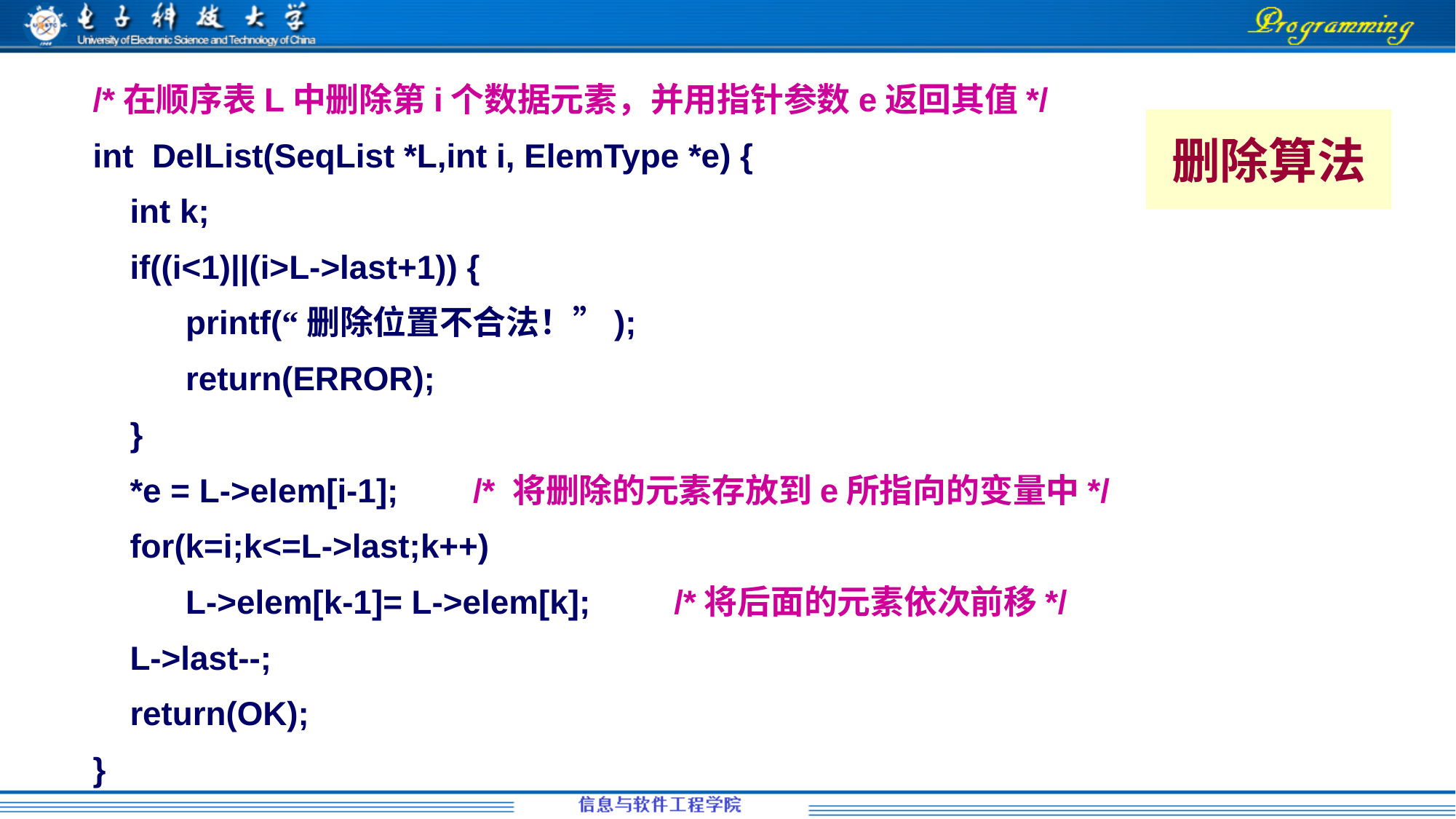

/*在顺序表L中删除第i个数据元素，并用指针参数e返回其值*/
int  DelList(SeqList *L,int i, ElemType *e) {
    int k;
    if((i<1)||(i>L->last+1)) {
          printf(“删除位置不合法！”);
          return(ERROR);
    }
    *e = L->elem[i-1];        /* 将删除的元素存放到e所指向的变量中*/
    for(k=i;k<=L->last;k++)
          L->elem[k-1]= L->elem[k];         /*将后面的元素依次前移*/
    L->last--;
    return(OK);
}

# 删除算法